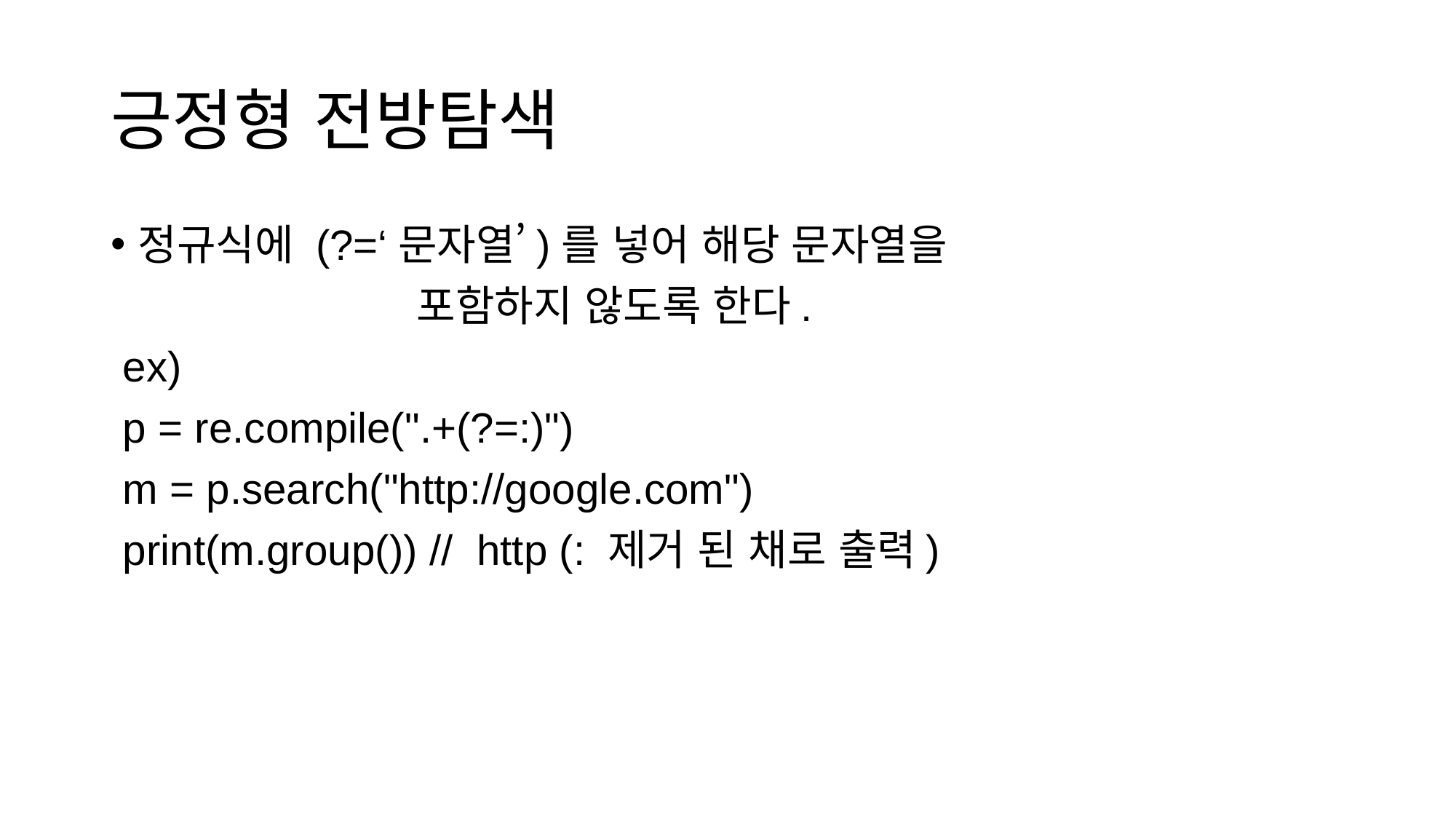

# 긍정형 전방탐색
정규식에 (?=‘문자열’)를 넣어 해당 문자열을
                         포함하지 않도록 한다.
 ex)
 p = re.compile(".+(?=:)")
 m = p.search("http://google.com")
 print(m.group()) //  http (: 제거 된 채로 출력)